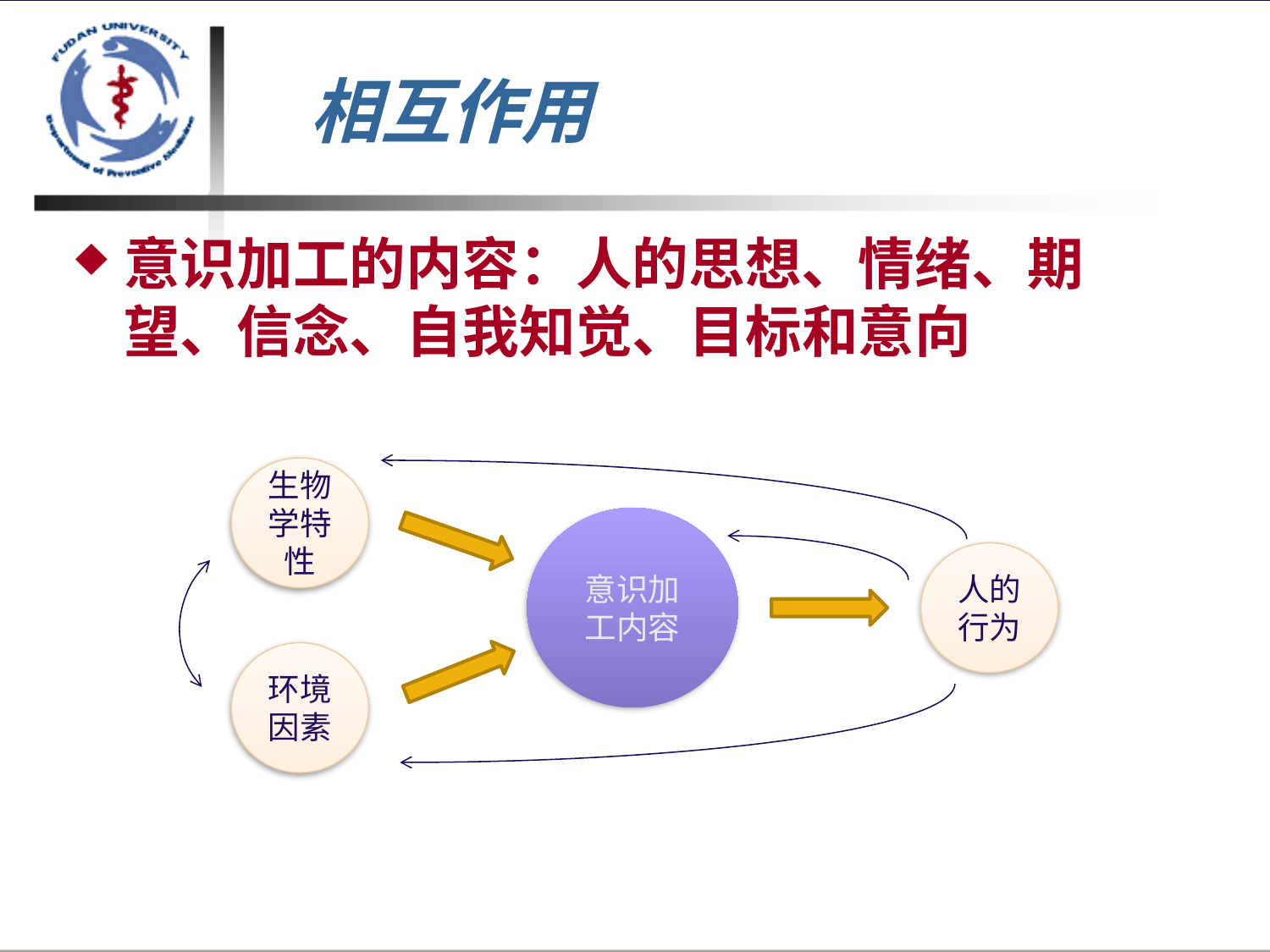

# 相互作用
意识加工的内容：人的思想、情绪、期望、信念、自我知觉、目标和意向

生物学特性

意识加工内容

人的行为

环境因素